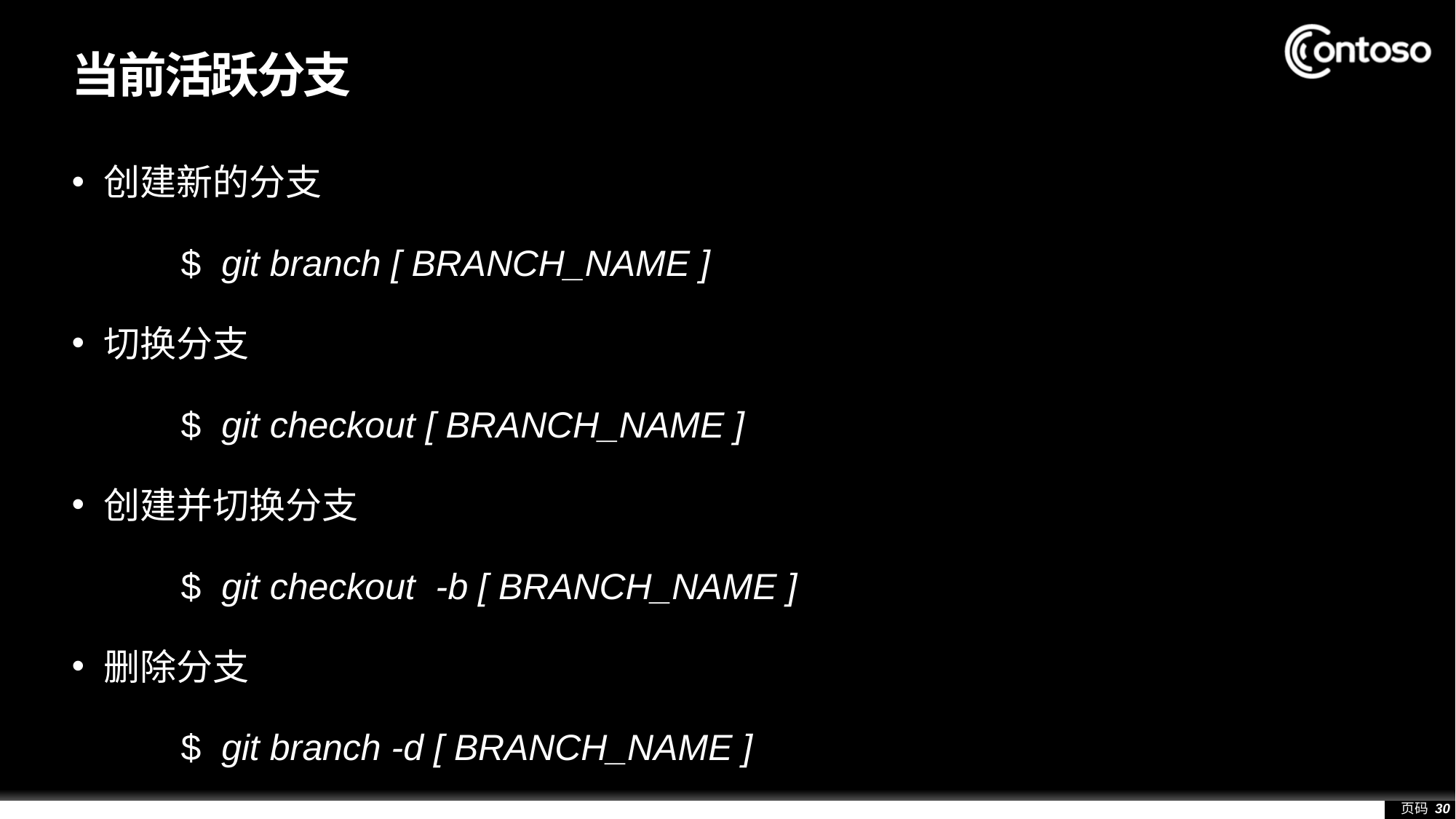

# 当前活跃分支
创建新的分支
	$  git branch [ BRANCH_NAME ]
切换分支
	$  git checkout [ BRANCH_NAME ]
创建并切换分支
	$  git checkout  -b [ BRANCH_NAME ]
删除分支
	$  git branch -d [ BRANCH_NAME ]

页码 30